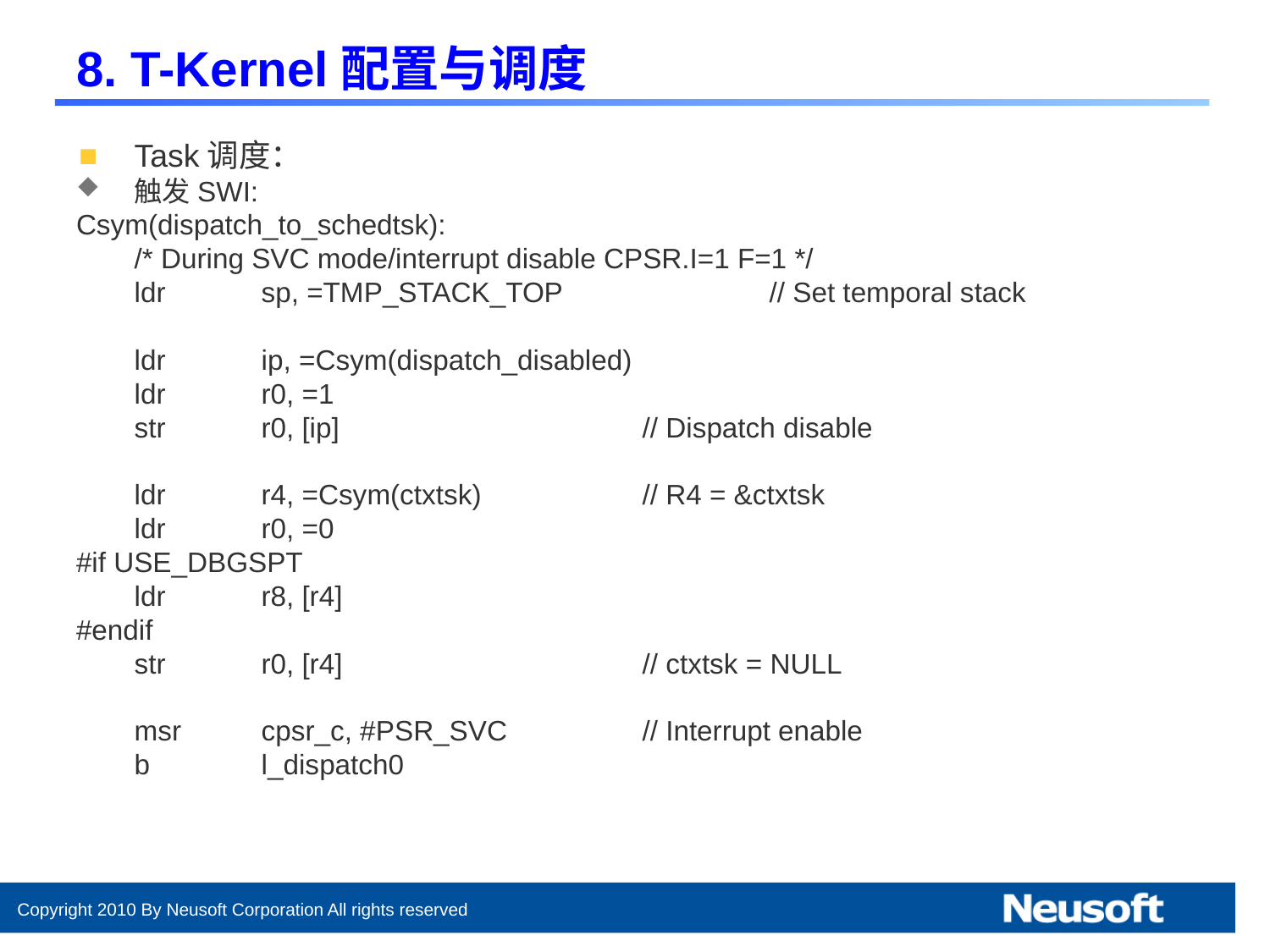

# 8. T-Kernel配置与调度
Task调度：
触发SWI:
Csym(dispatch_to_schedtsk):
	/* During SVC mode/interrupt disable CPSR.I=1 F=1 */
	ldr	sp, =TMP_STACK_TOP		// Set temporal stack

	ldr	ip, =Csym(dispatch_disabled)
	ldr	r0, =1
	str	r0, [ip]			// Dispatch disable

	ldr	r4, =Csym(ctxtsk)		// R4 = &ctxtsk
	ldr	r0, =0
#if USE_DBGSPT
	ldr	r8, [r4]
#endif
	str	r0, [r4]			// ctxtsk = NULL

	msr	cpsr_c, #PSR_SVC		// Interrupt enable
	b	l_dispatch0